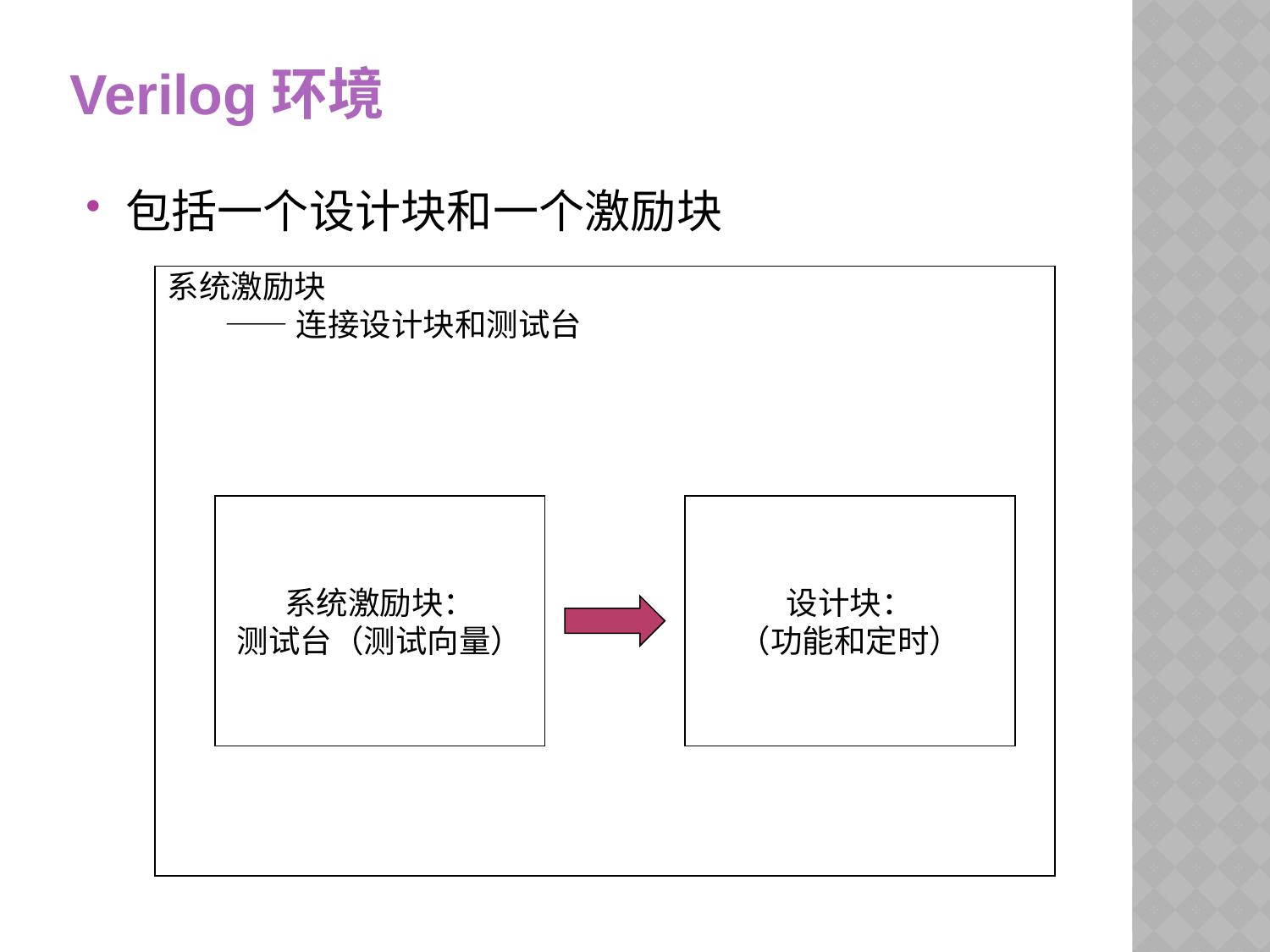

Verilog环境
包括一个设计块和一个激励块

系统激励块
        ——连接设计块和测试台

系统激励块：
测试台（测试向量）
设计块：
（功能和定时）